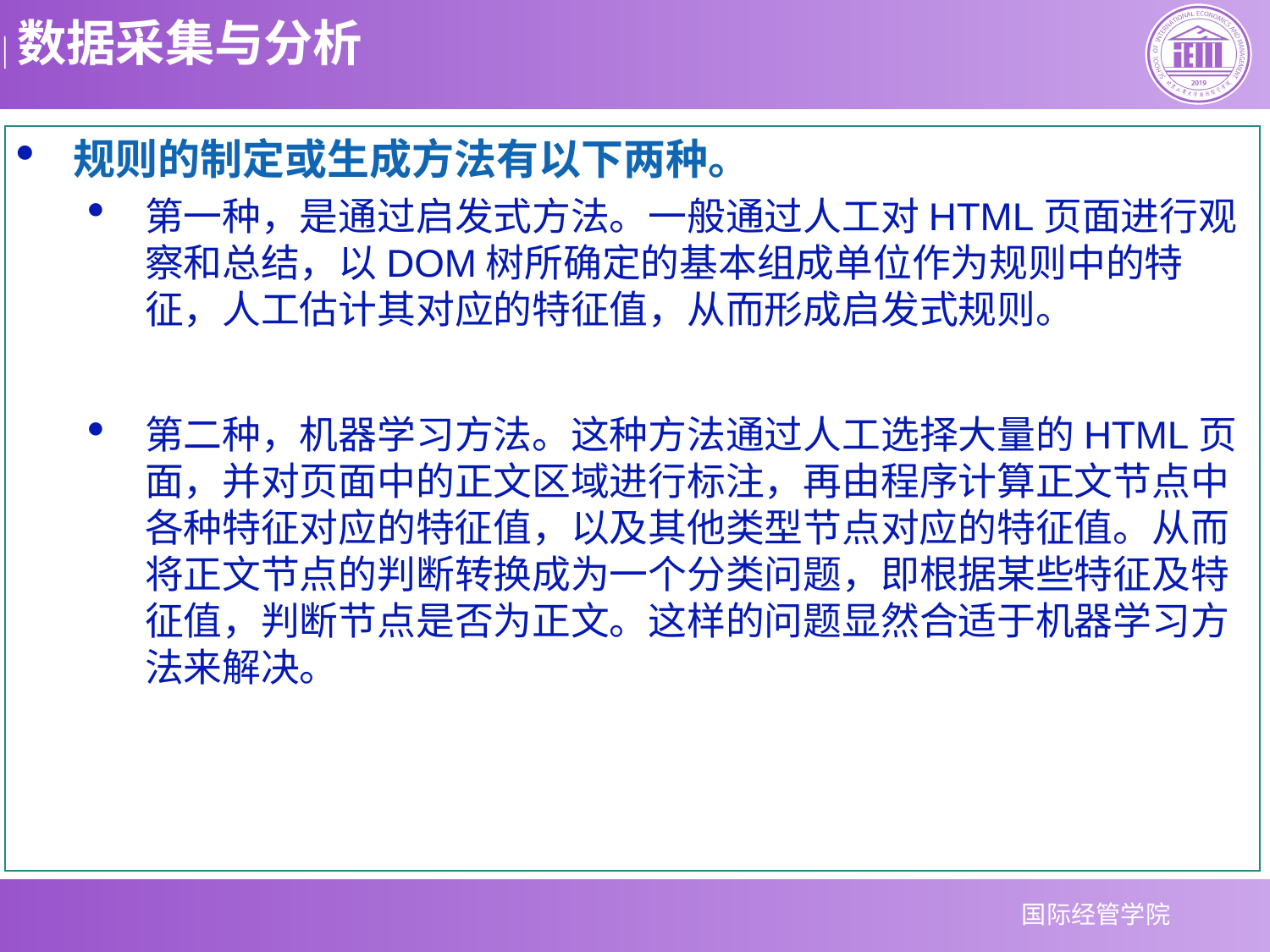

规则的制定或生成方法有以下两种。
第一种，是通过启发式方法。一般通过人工对HTML页面进行观察和总结，以DOM树所确定的基本组成单位作为规则中的特征，人工估计其对应的特征值，从而形成启发式规则。

第二种，机器学习方法。这种方法通过人工选择大量的HTML页面，并对页面中的正文区域进行标注，再由程序计算正文节点中各种特征对应的特征值，以及其他类型节点对应的特征值。从而将正文节点的判断转换成为一个分类问题，即根据某些特征及特征值，判断节点是否为正文。这样的问题显然合适于机器学习方法来解决。